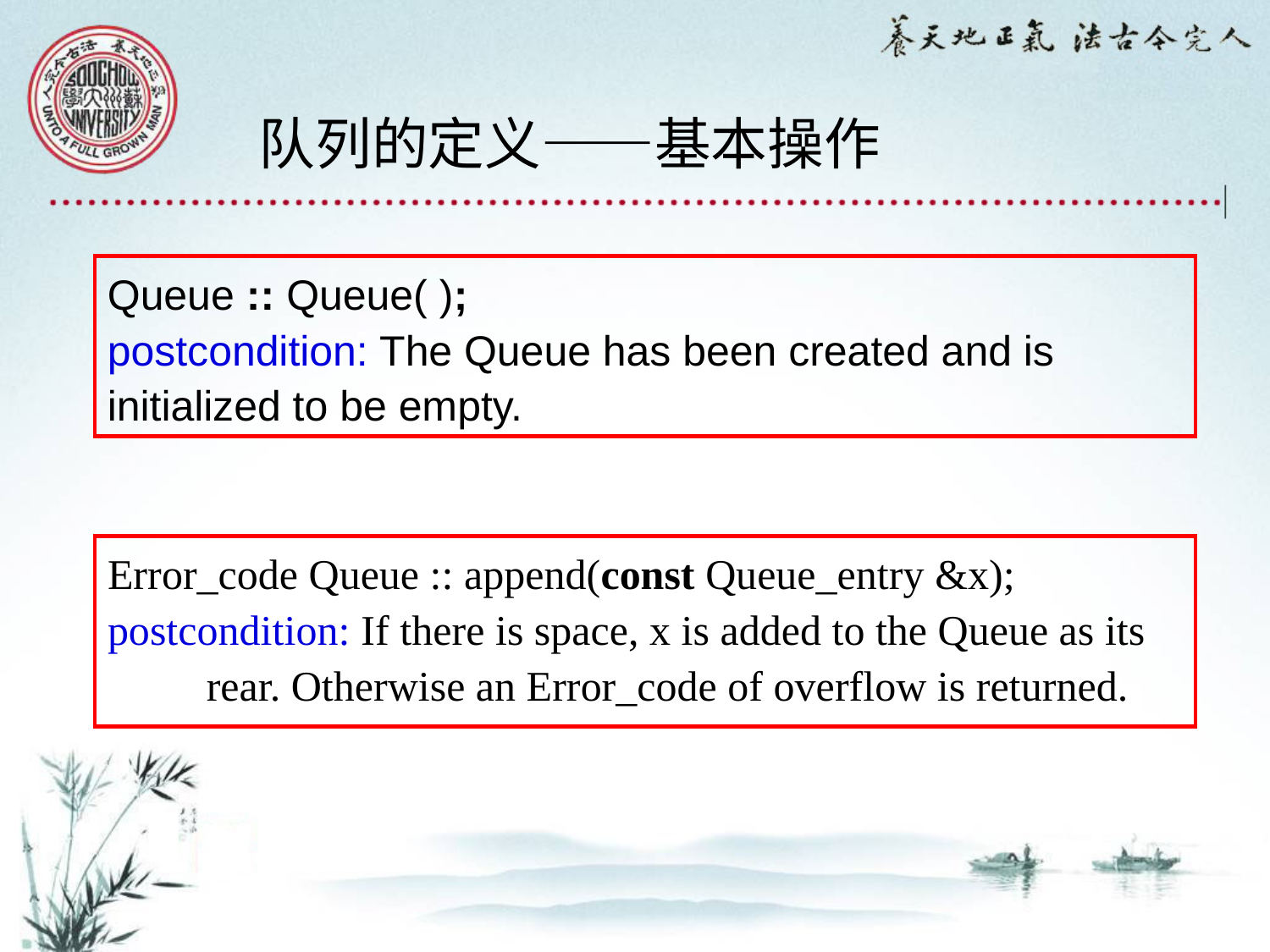

队列的定义——基本操作
Queue :: Queue( );
postcondition: The Queue has been created and is initialized to be empty.
Error_code Queue :: append(const Queue_entry &x);
postcondition: If there is space, x is added to the Queue as its rear. Otherwise an Error_code of overflow is returned.